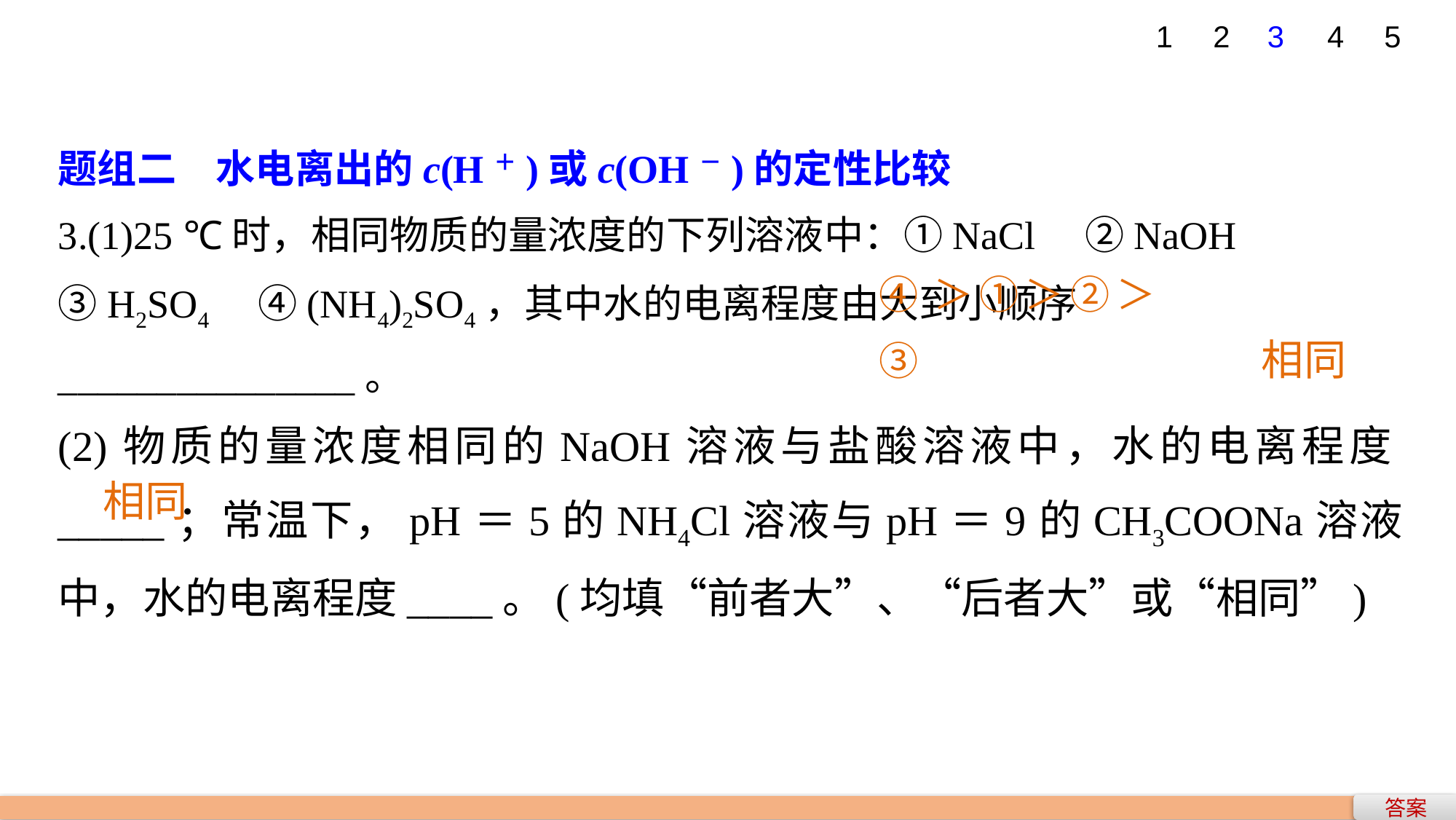

1
2
3
4
5
题组二　水电离出的c(H＋)或c(OH－)的定性比较
3.(1)25 ℃时，相同物质的量浓度的下列溶液中：①NaCl　②NaOH　③H2SO4　④(NH4)2SO4，其中水的电离程度由大到小顺序_______________。
(2)物质的量浓度相同的NaOH溶液与盐酸溶液中，水的电离程度_____；常温下，pH＝5的NH4Cl溶液与pH＝9的CH3COONa溶液中，水的电离程度____。(均填“前者大”、“后者大”或“相同”)
④＞①＞②＞③
相同
相同
答案